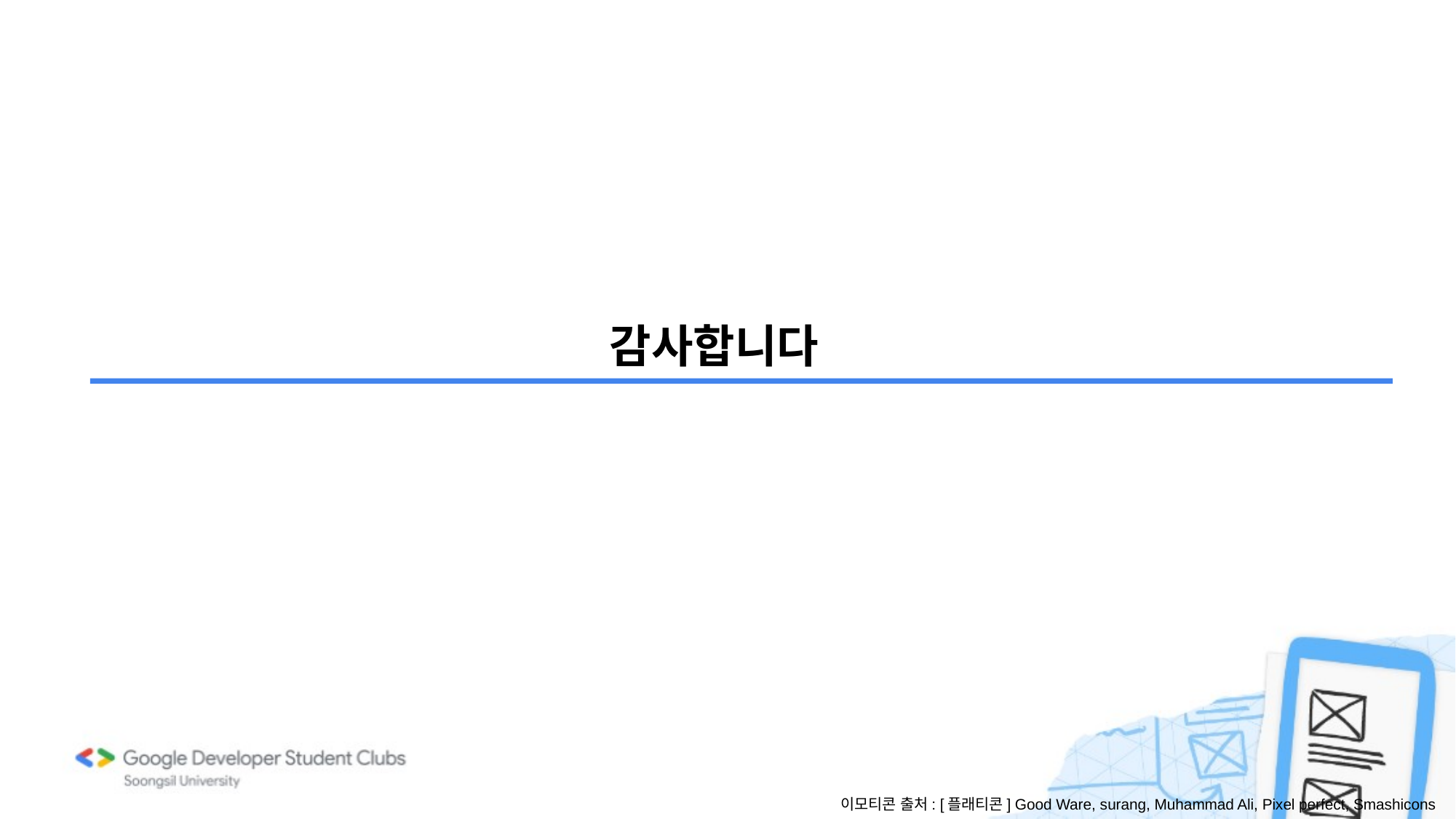

감사합니다

이모티콘 출처: [플래티콘] Good Ware, surang, Muhammad Ali, Pixel perfect, Smashicons